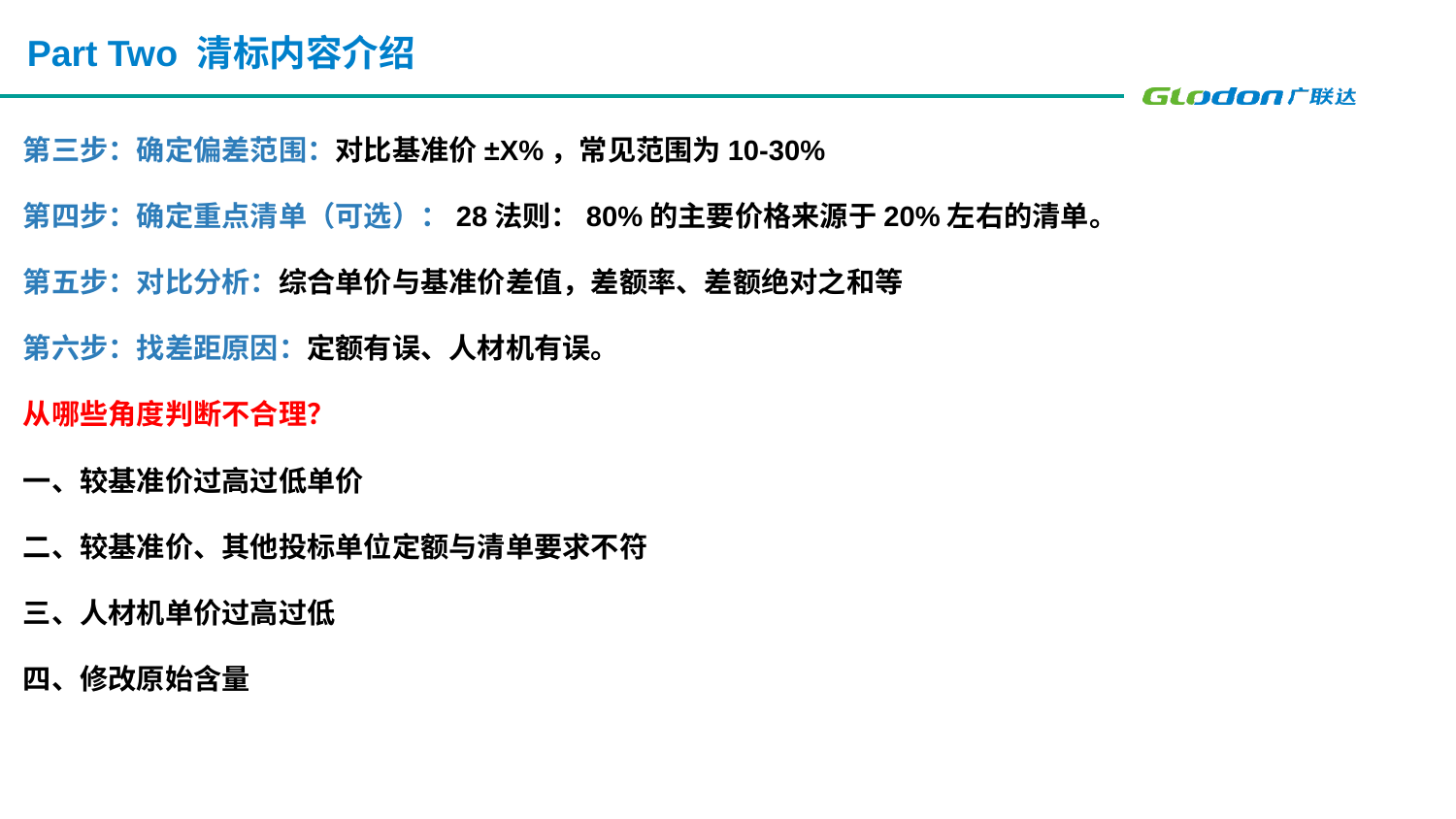

Part Two 清标内容介绍
第三步：确定偏差范围：对比基准价±X%，常见范围为10-30%
第四步：确定重点清单（可选）：28法则：80%的主要价格来源于20%左右的清单。
第五步：对比分析：综合单价与基准价差值，差额率、差额绝对之和等
第六步：找差距原因：定额有误、人材机有误。
从哪些角度判断不合理？
一、较基准价过高过低单价
二、较基准价、其他投标单位定额与清单要求不符
三、人材机单价过高过低
四、修改原始含量